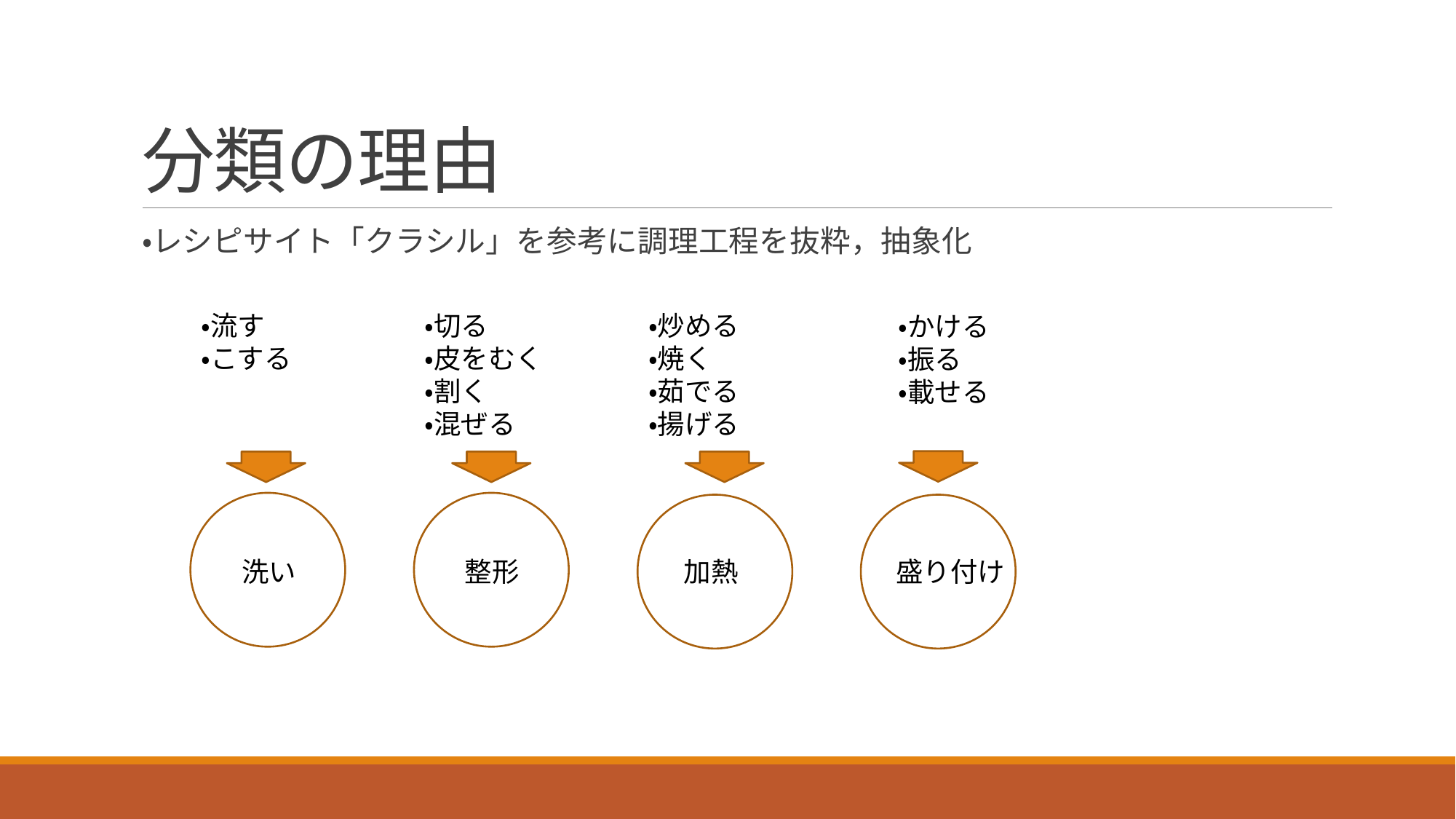

# 分類の理由
・レシピサイト「クラシル」を参考に調理工程を抜粋，抽象化

・切る
・皮をむく
・割く
・混ぜる
・炒める
・焼く
・茹でる
・揚げる
・流す
・こする
・かける
・振る
・載せる

洗い
整形
加熱
盛り付け